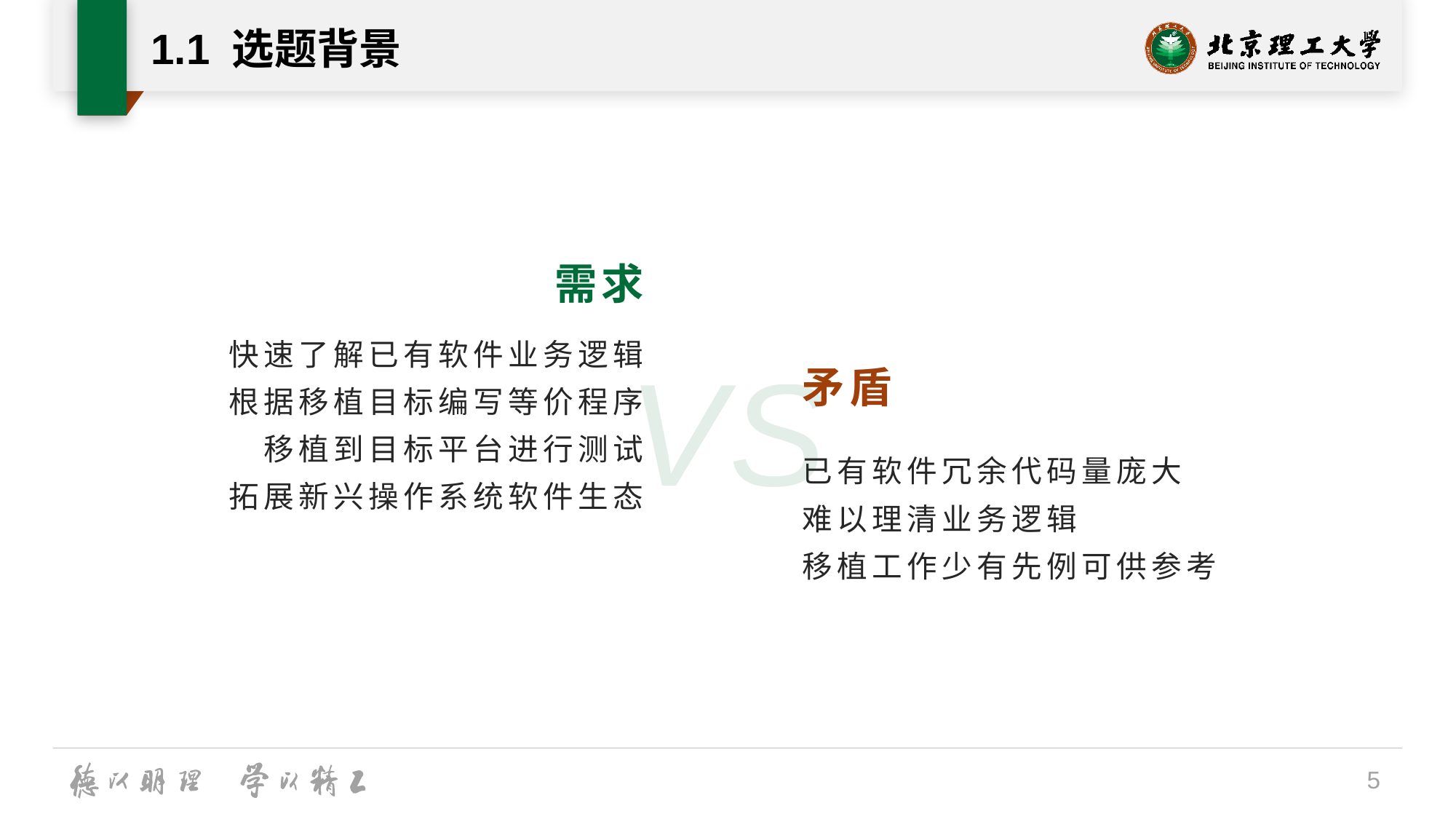

# 1.1 选题背景

需求

VS
快速了解已有软件业务逻辑
根据移植目标编写等价程序
移植到目标平台进行测试
拓展新兴操作系统软件生态
矛盾
已有软件冗余代码量庞大
难以理清业务逻辑
移植工作少有先例可供参考